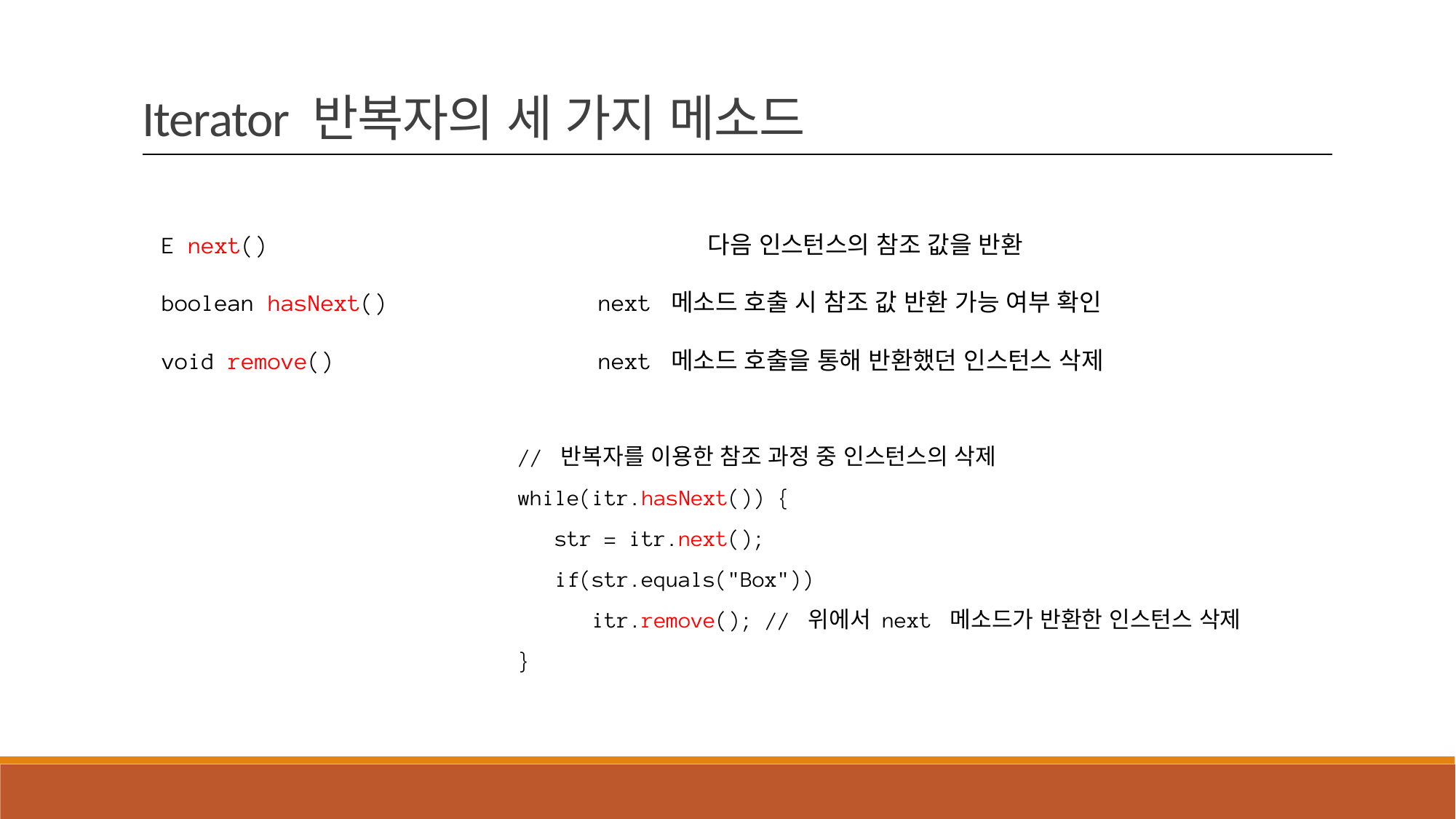

Iterator 반복자의 세 가지 메소드
E next() 				다음 인스턴스의 참조 값을 반환
boolean hasNext() 		next 메소드 호출 시 참조 값 반환 가능 여부 확인
void remove() 			next 메소드 호출을 통해 반환했던 인스턴스 삭제
// 반복자를 이용한 참조 과정 중 인스턴스의 삭제
while(itr.hasNext()) {
   str = itr.next();
   if(str.equals("Box"))
      itr.remove(); // 위에서 next 메소드가 반환한 인스턴스 삭제
}